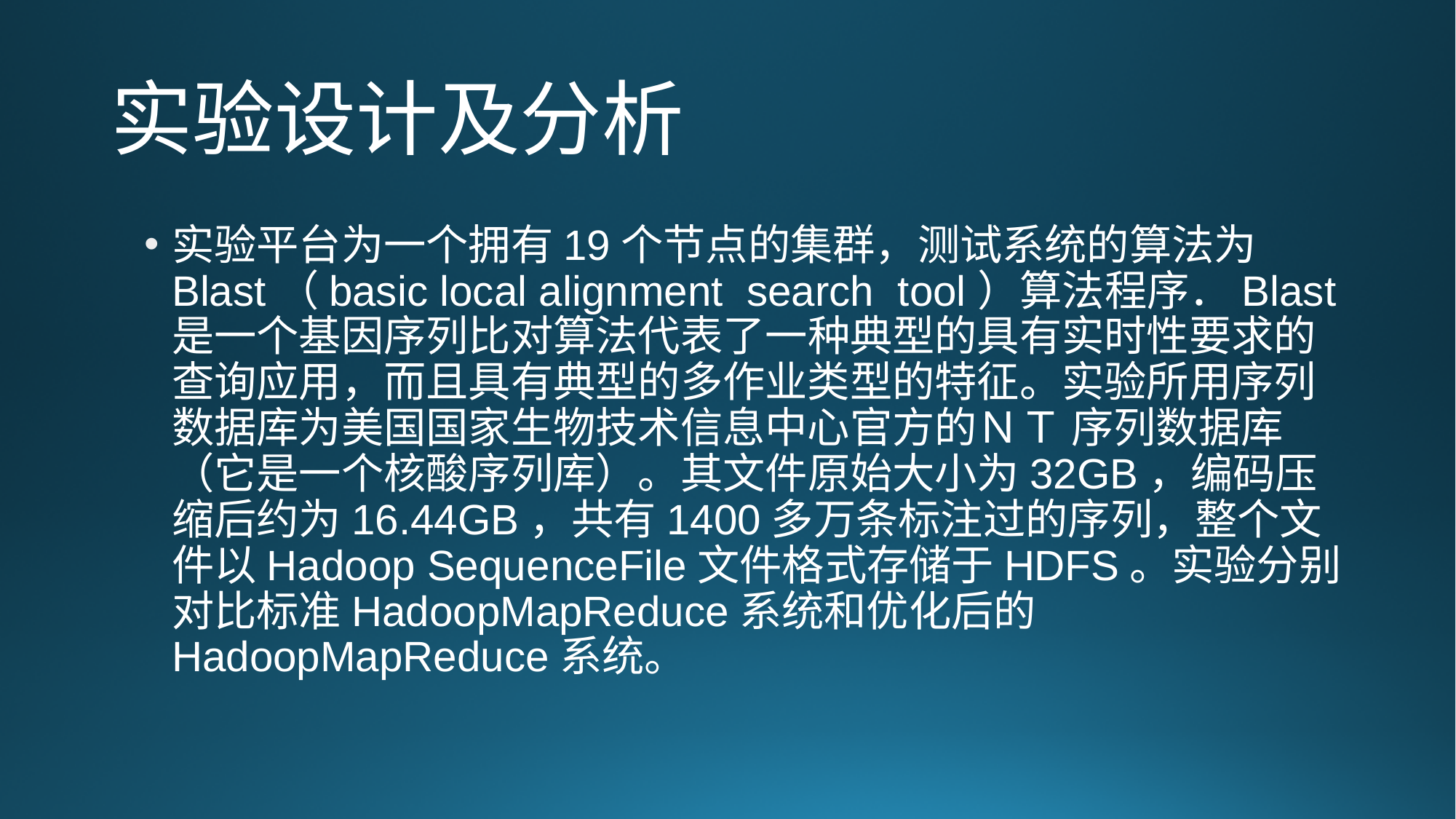

# 实验设计及分析
实验平台为一个拥有19个节点的集群，测试系统的算法为Blast（basic local alignment  search  tool）算法程序．Blast是一个基因序列比对算法代表了一种典型的具有实时性要求的查询应用，而且具有典型的多作业类型的特征。实验所用序列数据库为美国国家生物技术信息中心官方的ＮＴ 序列数据库（它是一个核酸序列库）。其文件原始大小为32GB，编码压缩后约为16.44GB，共有1400多万条标注过的序列，整个文件以Hadoop SequenceFile文件格式存储于HDFS。实验分别对比标准HadoopMapReduce系统和优化后的HadoopMapReduce系统。